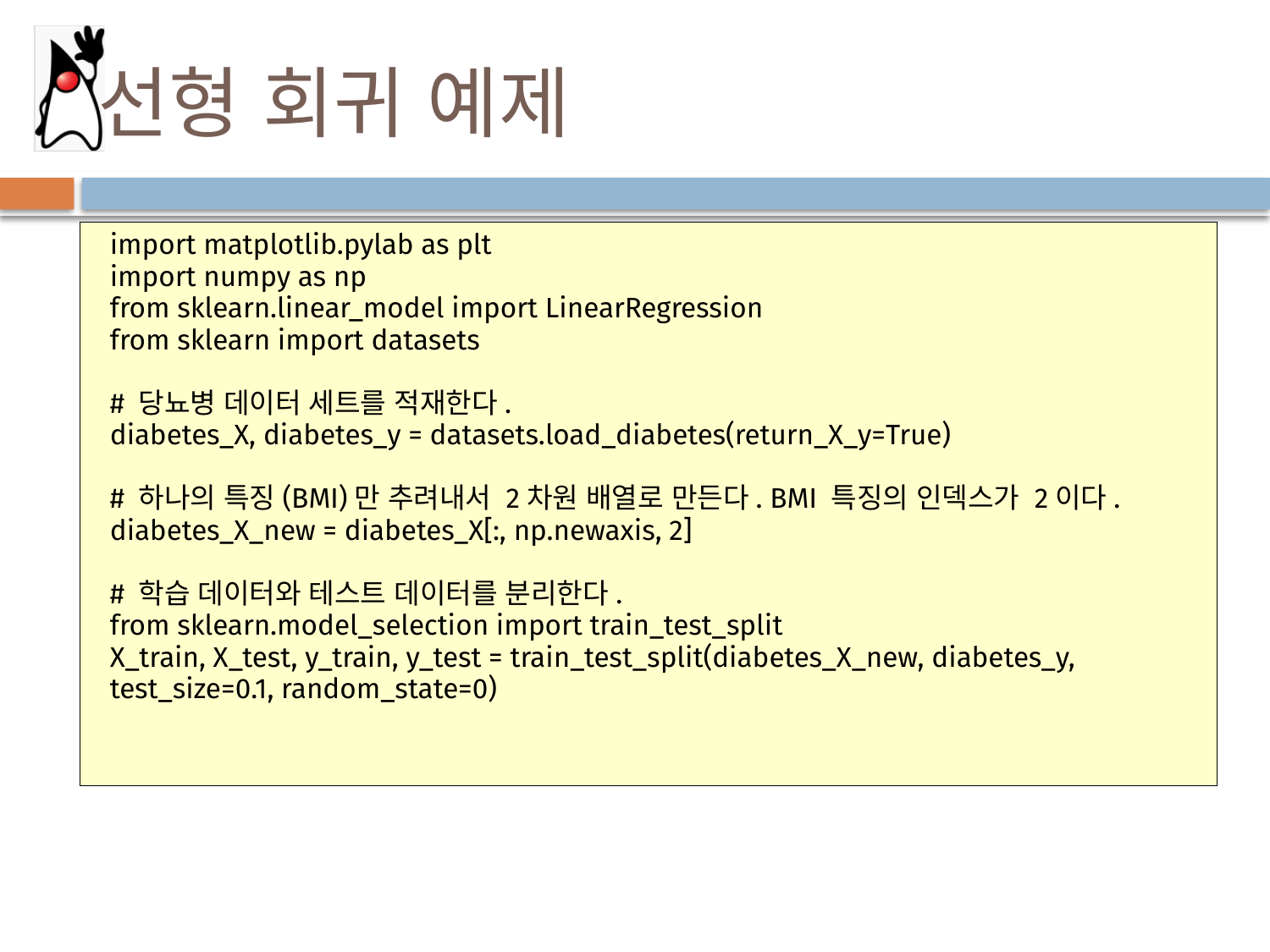

# 선형 회귀 예제
import matplotlib.pylab as plt
import numpy as np
from sklearn.linear_model import LinearRegression
from sklearn import datasets

# 당뇨병 데이터 세트를 적재한다.
diabetes_X, diabetes_y = datasets.load_diabetes(return_X_y=True)

# 하나의 특징(BMI)만 추려내서 2차원 배열로 만든다. BMI 특징의 인덱스가 2이다.
diabetes_X_new = diabetes_X[:, np.newaxis, 2]

# 학습 데이터와 테스트 데이터를 분리한다.
from sklearn.model_selection import train_test_split
X_train, X_test, y_train, y_test = train_test_split(diabetes_X_new, diabetes_y, test_size=0.1, random_state=0)